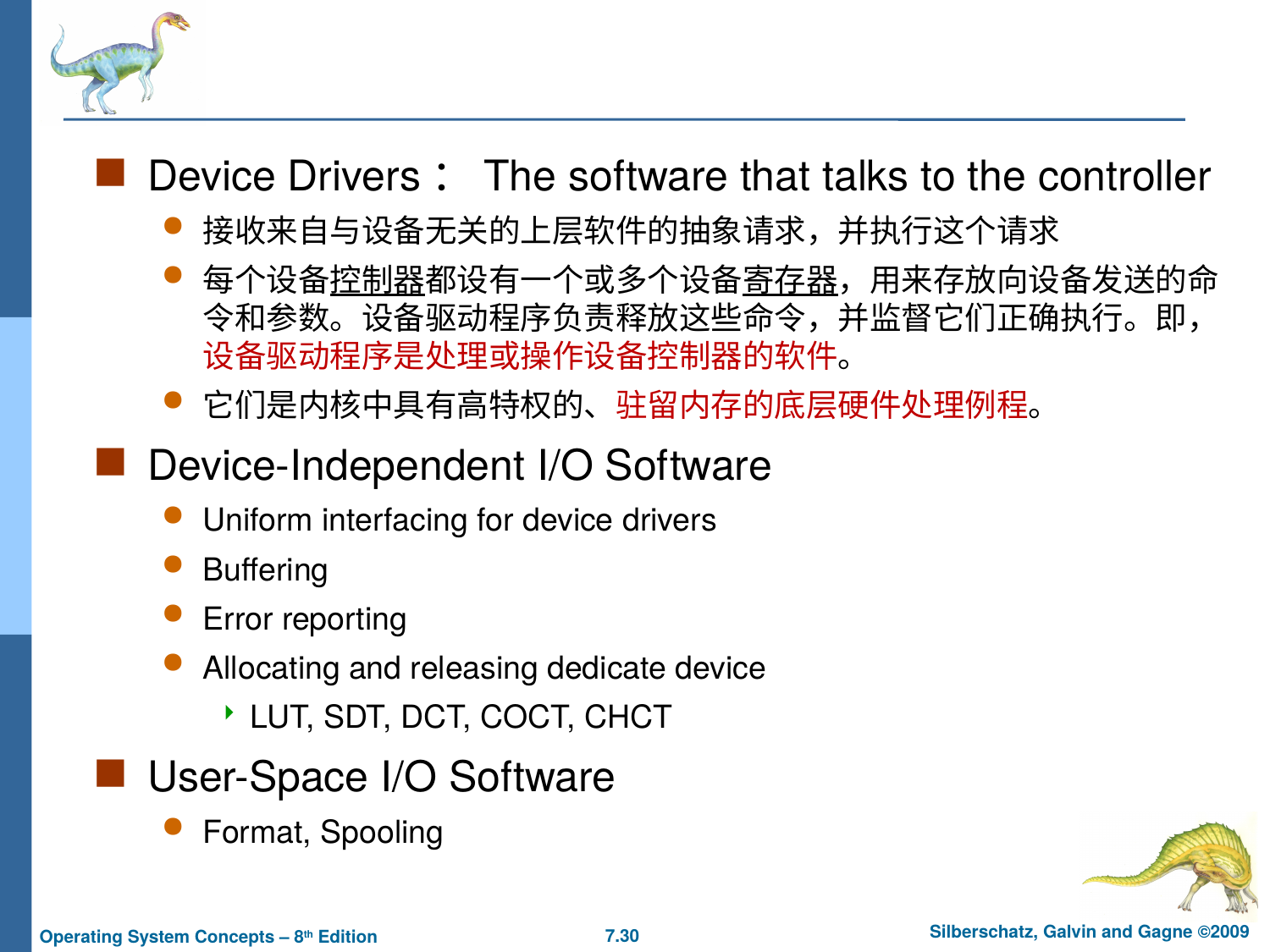

Device Drivers：The software that talks to the controller
接收来自与设备无关的上层软件的抽象请求，并执行这个请求
每个设备控制器都设有一个或多个设备寄存器，用来存放向设备发送的命令和参数。设备驱动程序负责释放这些命令，并监督它们正确执行。即，设备驱动程序是处理或操作设备控制器的软件。
它们是内核中具有高特权的、驻留内存的底层硬件处理例程。
Device-Independent I/O Software
Uniform interfacing for device drivers
Buffering
Error reporting
Allocating and releasing dedicate device
LUT, SDT, DCT, COCT, CHCT
User-Space I/O Software
Format, Spooling